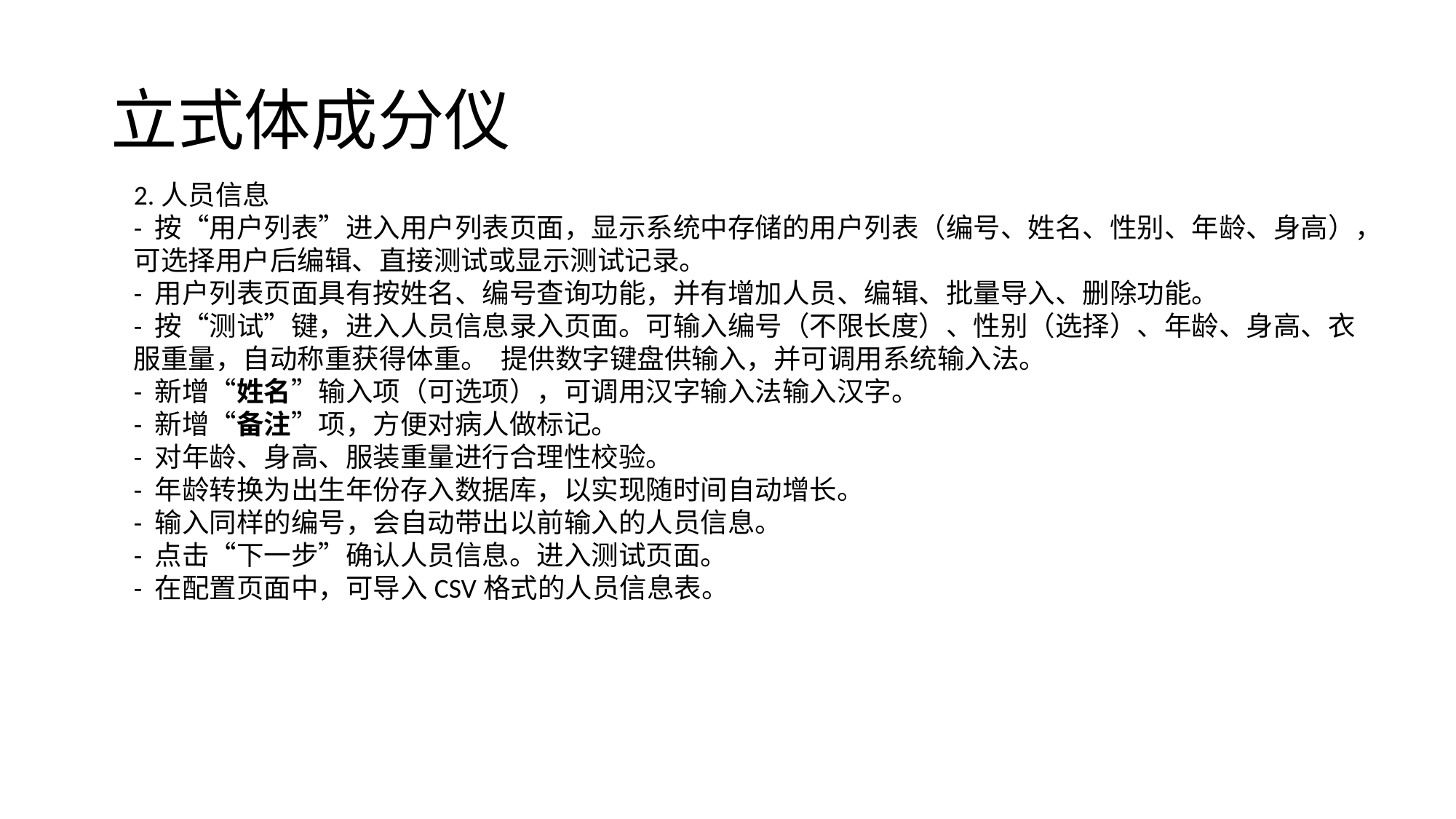

# 立式体成分仪
2.人员信息
- 按“用户列表”进入用户列表页面，显示系统中存储的用户列表（编号、姓名、性别、年龄、身高），可选择用户后编辑、直接测试或显示测试记录。
- 用户列表页面具有按姓名、编号查询功能，并有增加人员、编辑、批量导入、删除功能。
- 按“测试”键，进入人员信息录入页面。可输入编号（不限长度）、性别（选择）、年龄、身高、衣服重量，自动称重获得体重。  提供数字键盘供输入，并可调用系统输入法。
- 新增“姓名”输入项（可选项），可调用汉字输入法输入汉字。
- 新增“备注”项，方便对病人做标记。
- 对年龄、身高、服装重量进行合理性校验。
- 年龄转换为出生年份存入数据库，以实现随时间自动增长。
- 输入同样的编号，会自动带出以前输入的人员信息。
- 点击“下一步”确认人员信息。进入测试页面。
- 在配置页面中，可导入CSV格式的人员信息表。